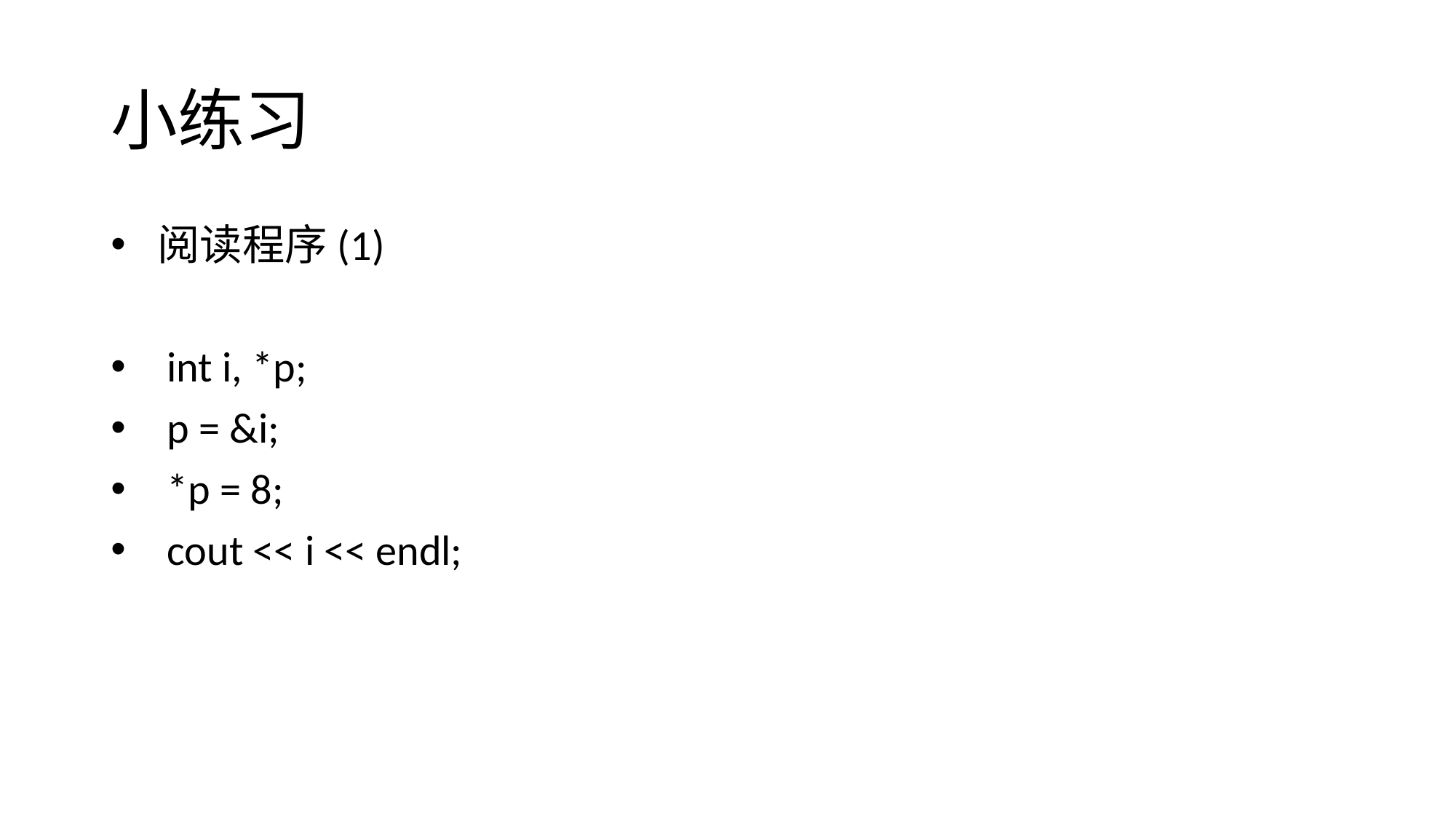

# 小练习
 阅读程序(1)

   int i, *p;
   p = &i;
   *p = 8;
   cout << i << endl;